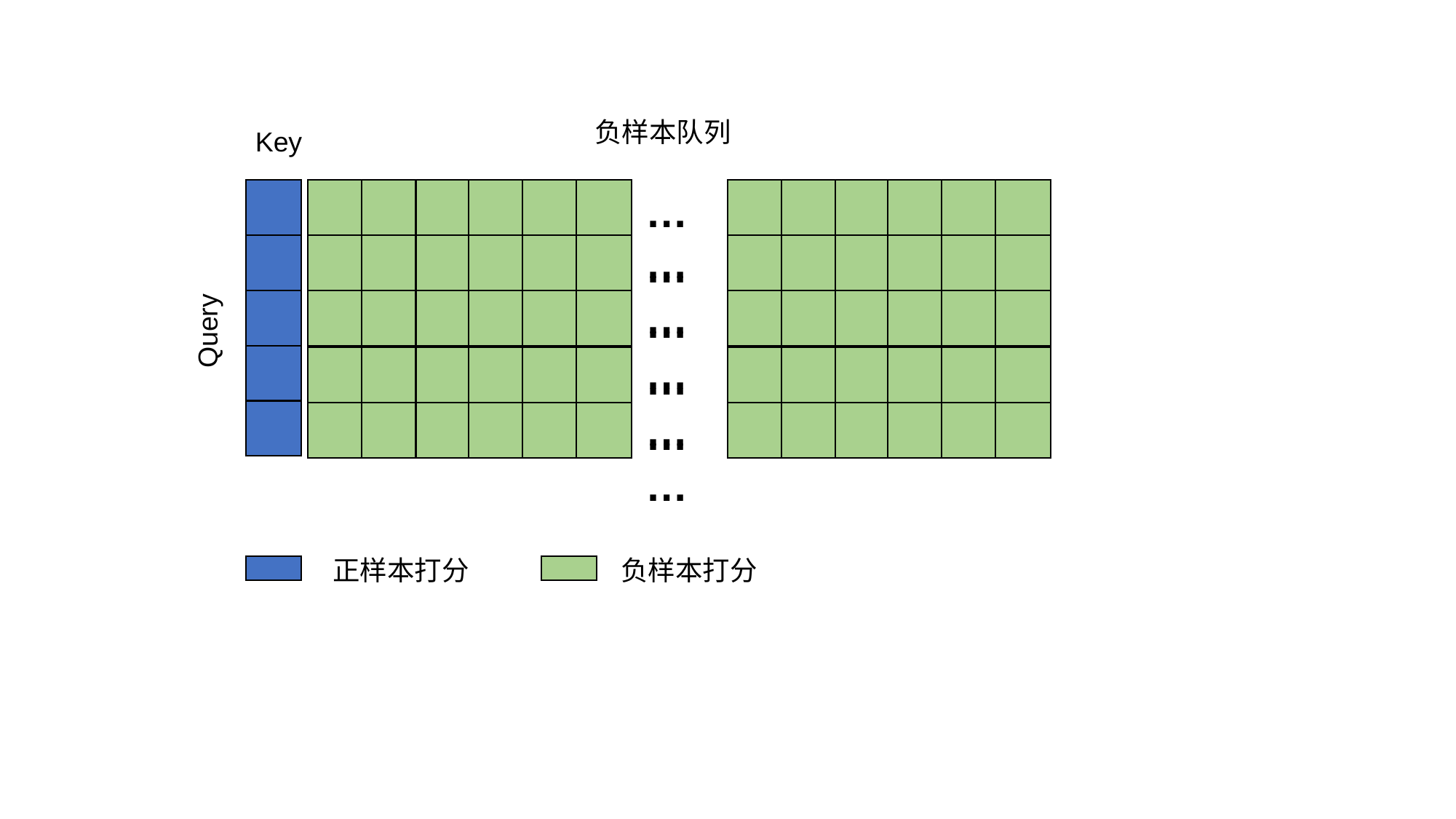

负样本队列
Key

……

……

Query

……

……

……

正样本打分
负样本打分